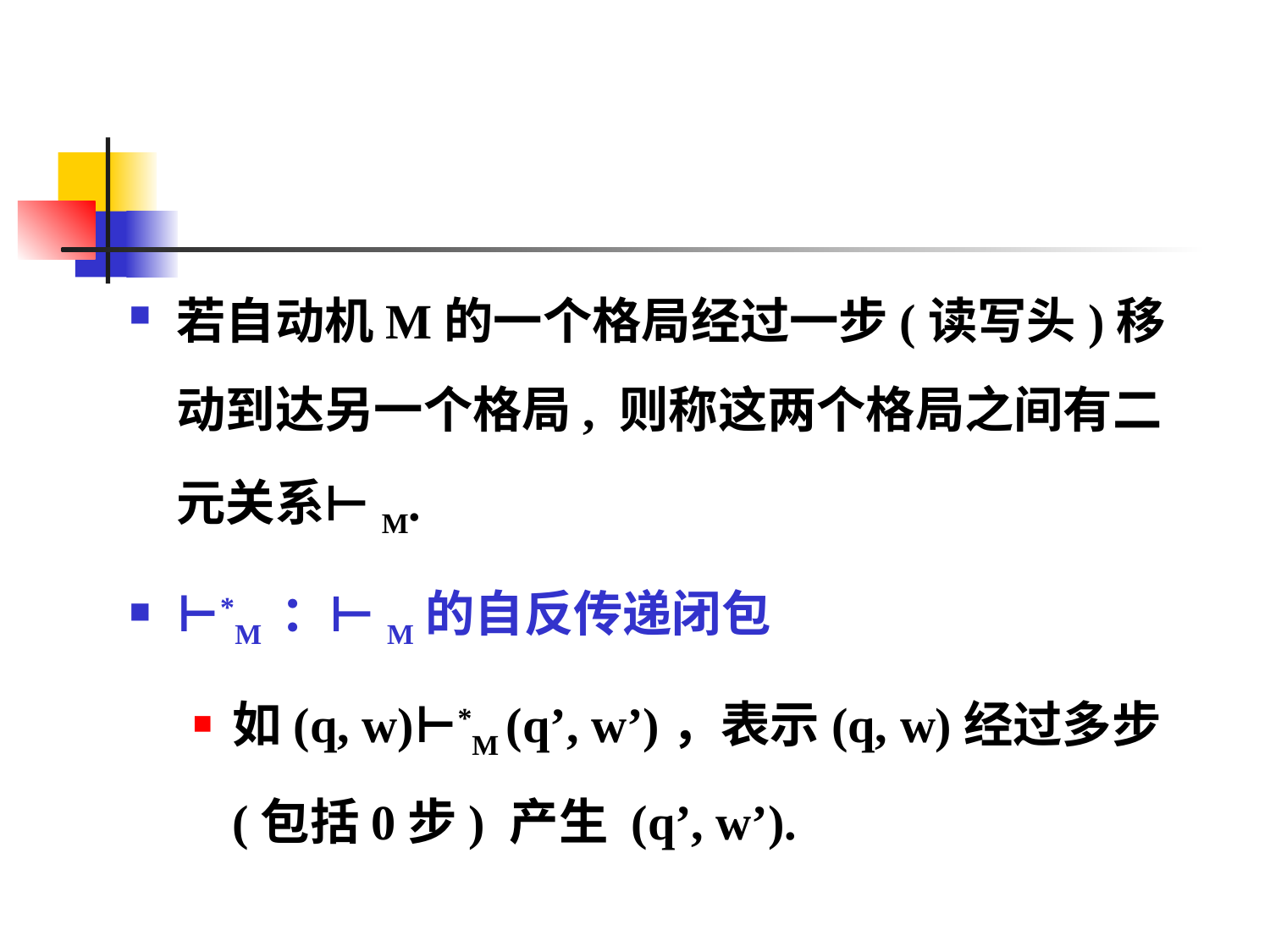

#
若自动机M的一个格局经过一步(读写头)移动到达另一个格局, 则称这两个格局之间有二元关系⊢M.
⊢*M ：⊢M的自反传递闭包
如(q, w)⊢*M (q’, w’)，表示(q, w)经过多步(包括0步) 产生 (q’, w’).